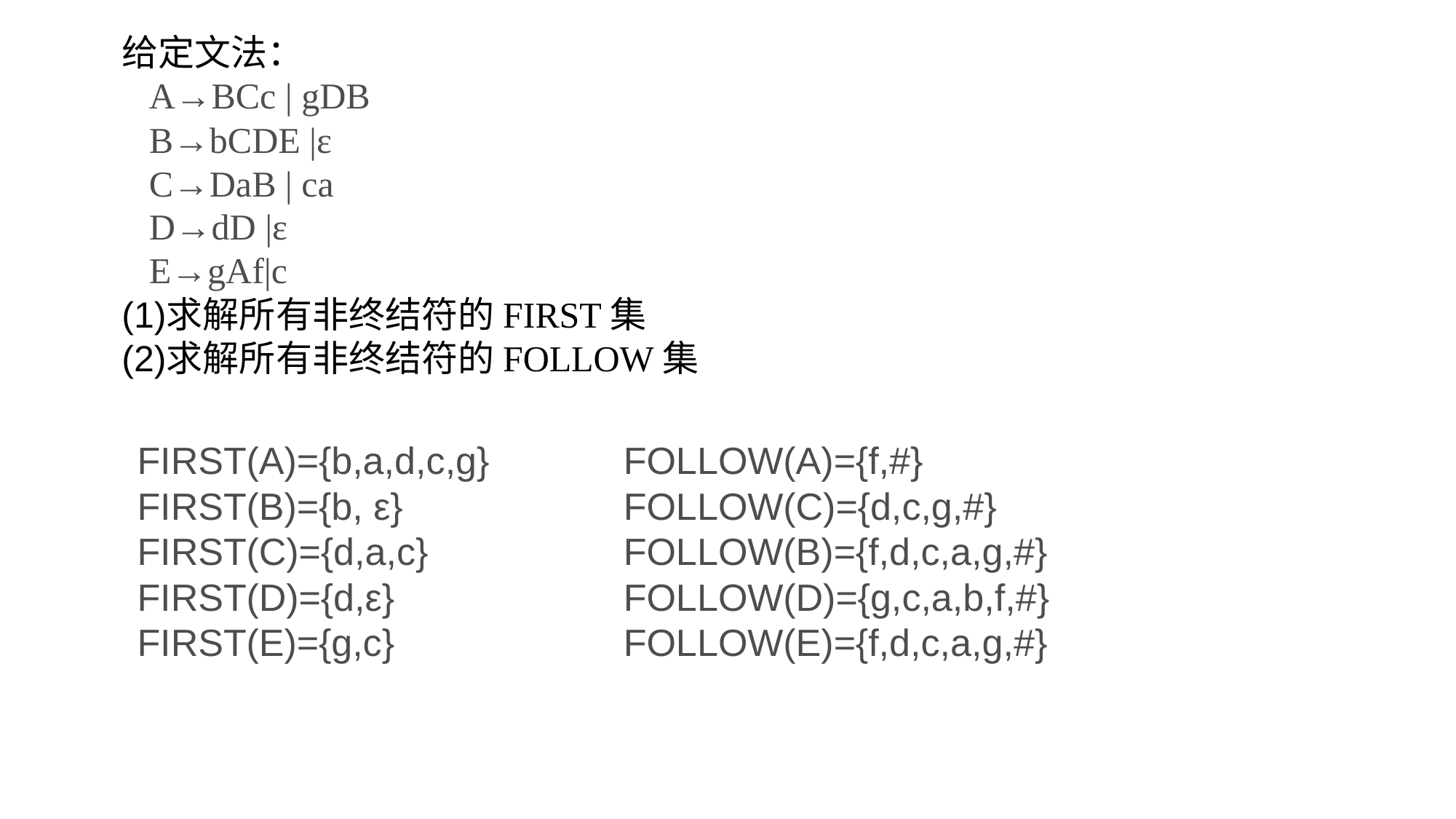

给定文法：
   A→BCc | gDB
	B→bCDE |ε
	C→DaB | ca
	D→dD |ε
	E→gAf|c
求解所有非终结符的FIRST集
求解所有非终结符的FOLLOW集
FIRST(A)={b,a,d,c,g}
FIRST(B)={b, ε}
FIRST(C)={d,a,c}
FIRST(D)={d,ε}
FIRST(E)={g,c}
FOLLOW(A)={f,#}
FOLLOW(C)={d,c,g,#}
FOLLOW(B)={f,d,c,a,g,#}
FOLLOW(D)={g,c,a,b,f,#}
FOLLOW(E)={f,d,c,a,g,#}